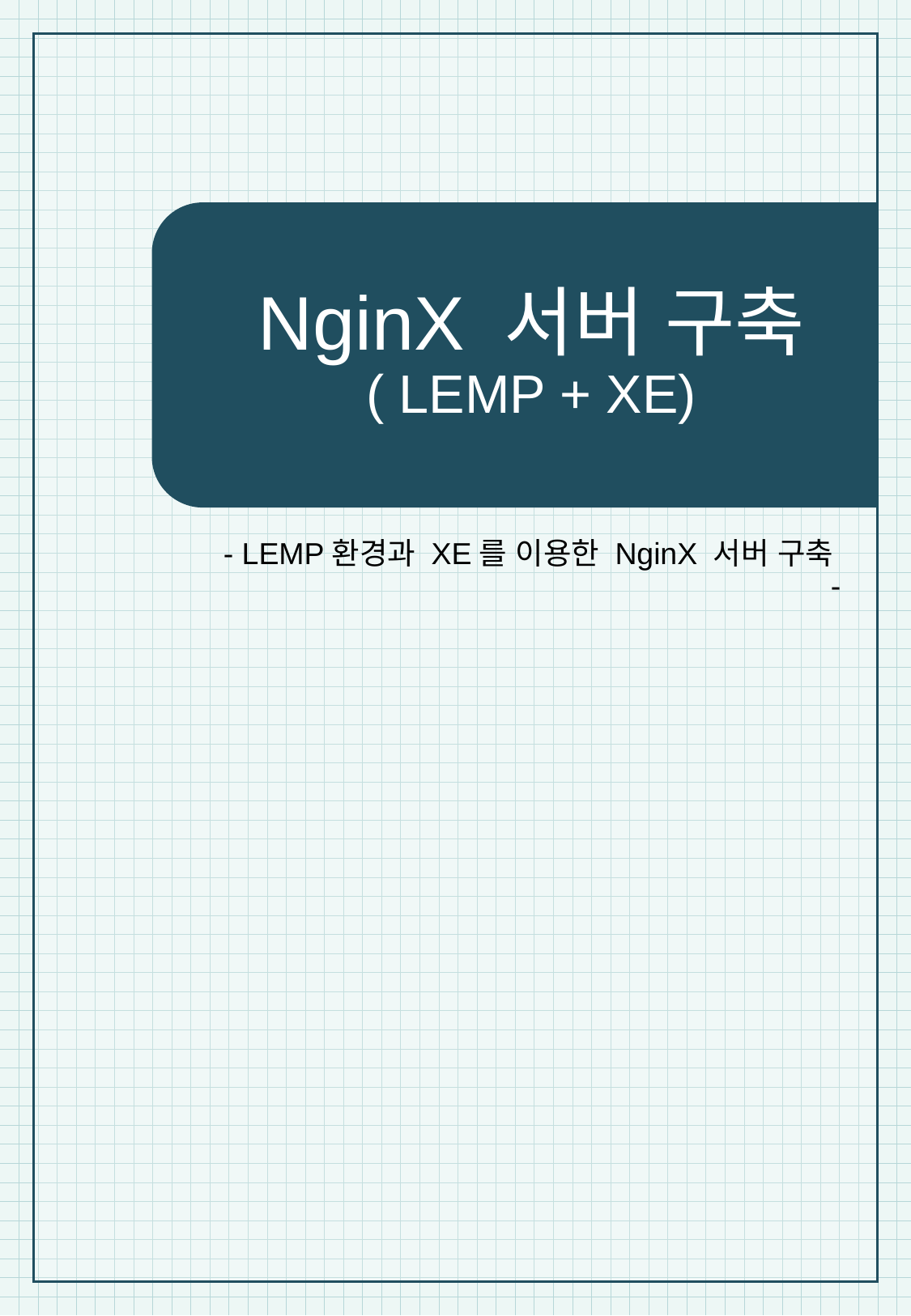

# NginX 서버 구축 ( LEMP + XE)
- LEMP환경과 XE를 이용한 NginX 서버 구축-